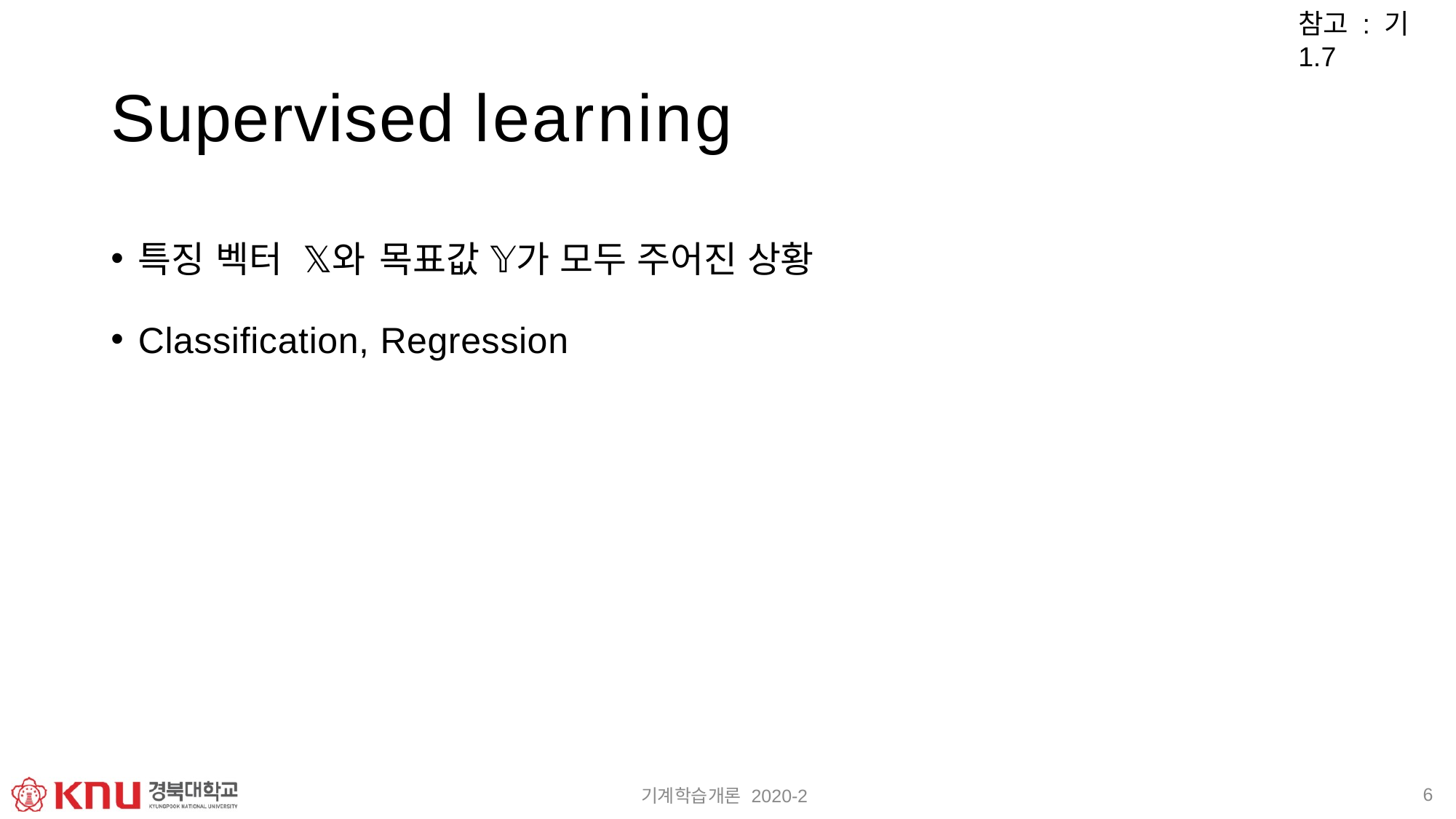

참고 : 기1.7
# Supervised learning
특징 벡터  𝕏와   목표값 𝕐가 모두 주어진 상황
Classification, Regression
6
기계학습개론 2020-2